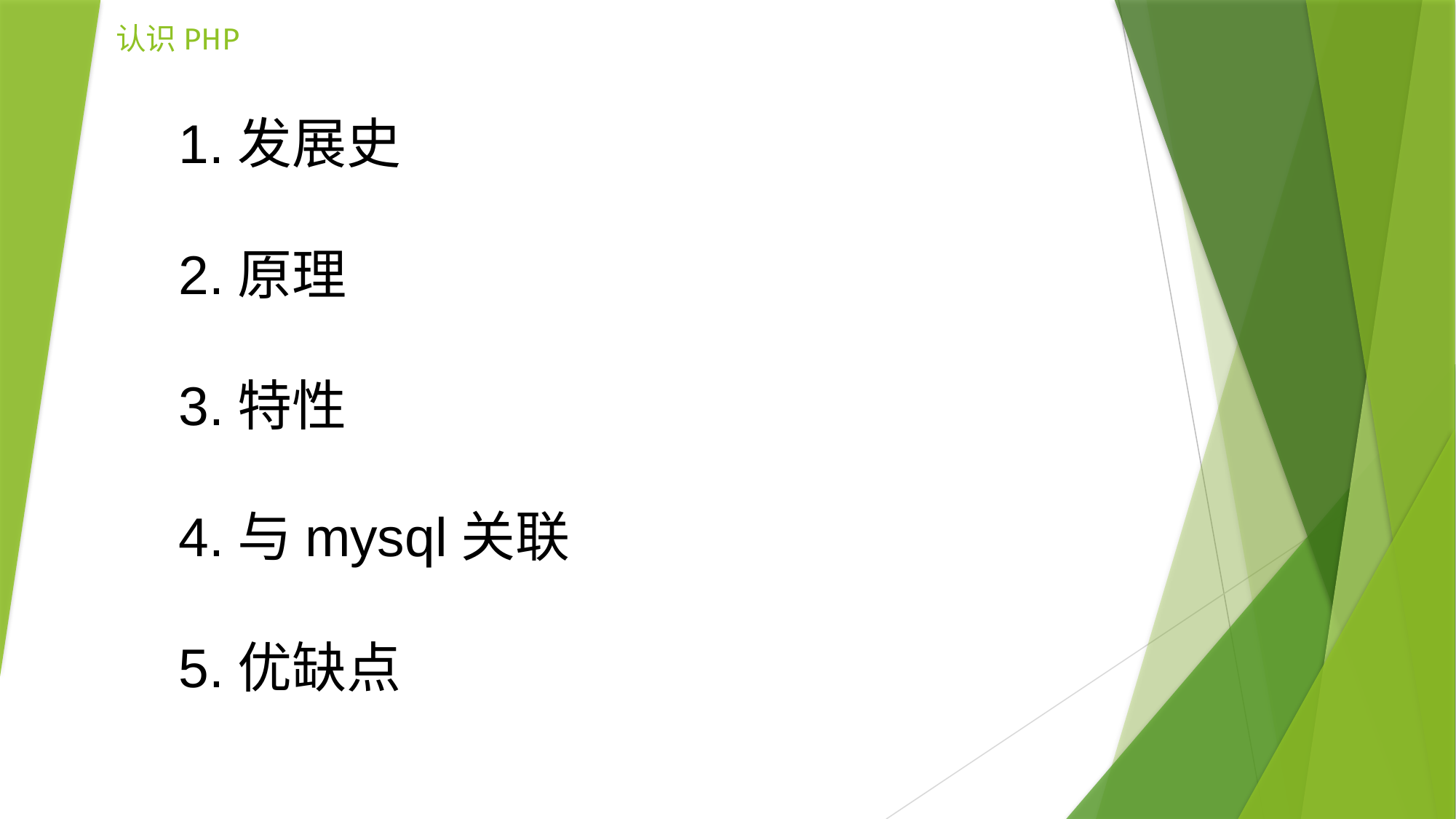

# 认识PHP
1.发展史

2.原理

3.特性

4.与mysql关联

5.优缺点